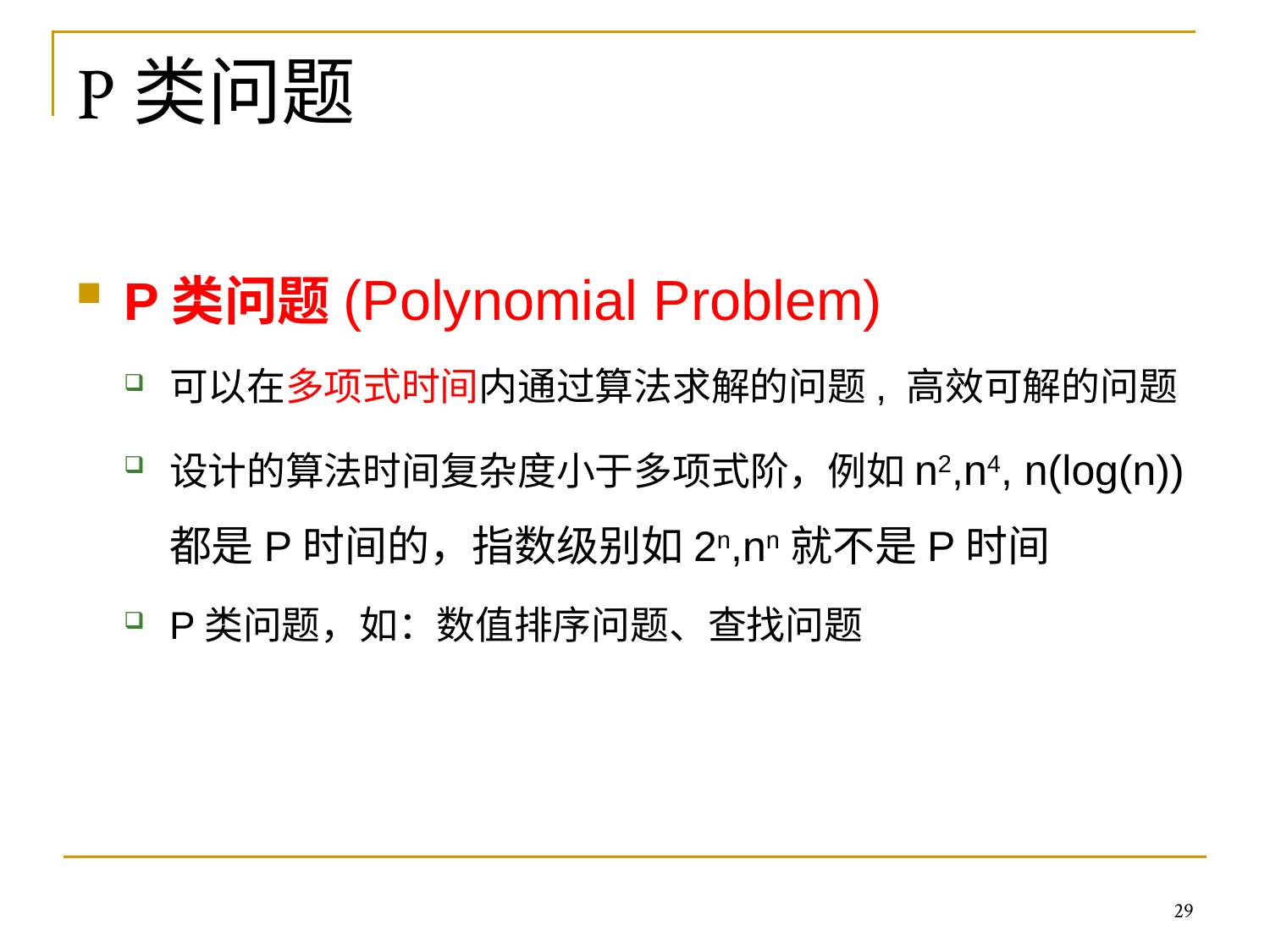

# P类问题
P类问题(Polynomial Problem)
可以在多项式时间内通过算法求解的问题, 高效可解的问题
设计的算法时间复杂度小于多项式阶，例如n2,n4, n(log(n))都是P时间的，指数级别如2n,nn就不是P时间
P类问题，如：数值排序问题、查找问题
29